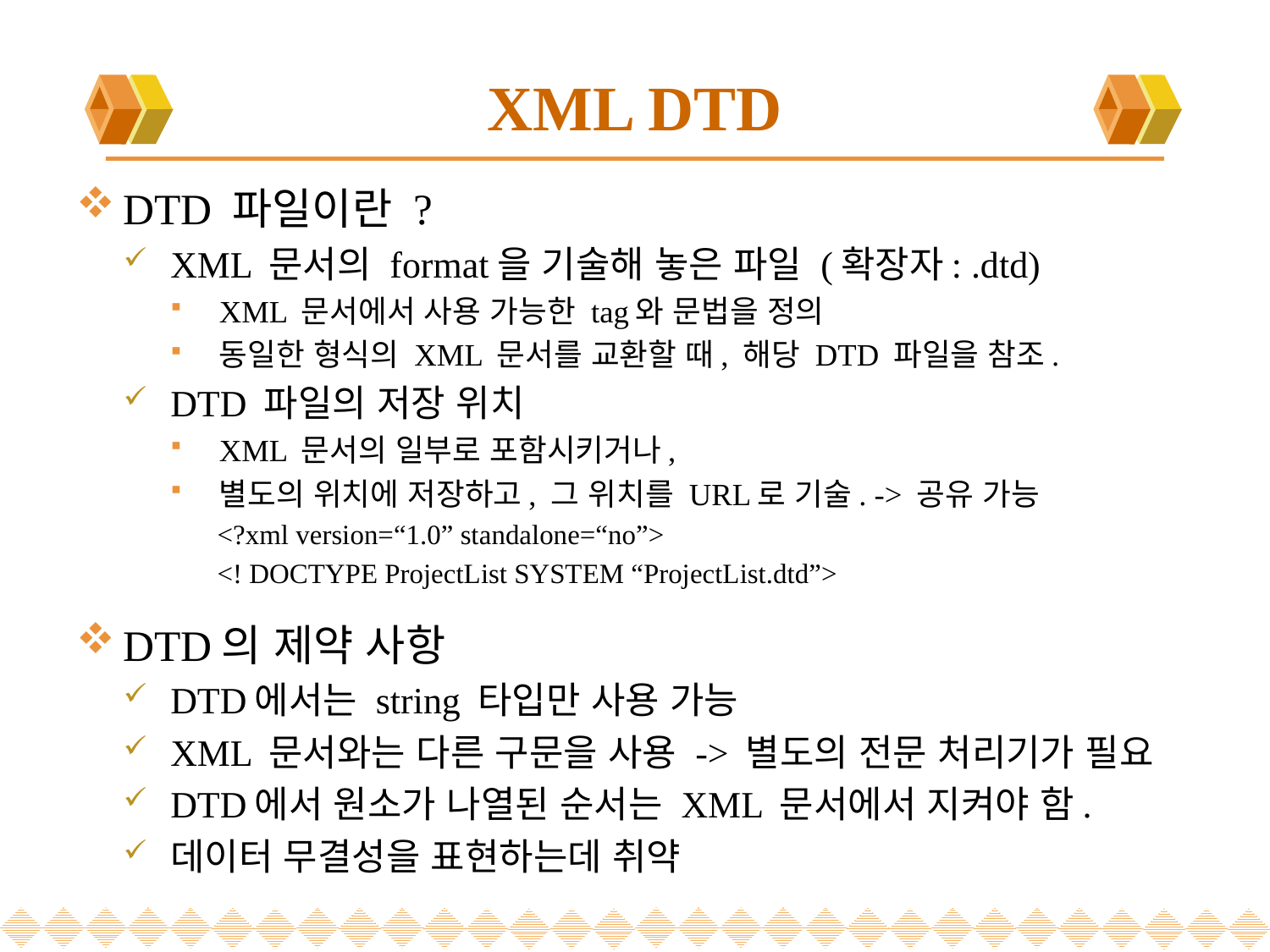

# XML DTD
DTD 파일이란 ?
XML 문서의 format을 기술해 놓은 파일 (확장자: .dtd)
XML 문서에서 사용 가능한 tag와 문법을 정의
동일한 형식의 XML 문서를 교환할 때, 해당 DTD 파일을 참조.
DTD 파일의 저장 위치
XML 문서의 일부로 포함시키거나,
별도의 위치에 저장하고, 그 위치를 URL로 기술. -> 공유 가능
<?xml version=“1.0” standalone=“no”>
<! DOCTYPE ProjectList SYSTEM “ProjectList.dtd”>

DTD의 제약 사항
DTD에서는 string 타입만 사용 가능
XML 문서와는 다른 구문을 사용 -> 별도의 전문 처리기가 필요
DTD에서 원소가 나열된 순서는 XML 문서에서 지켜야 함.
데이터 무결성을 표현하는데 취약